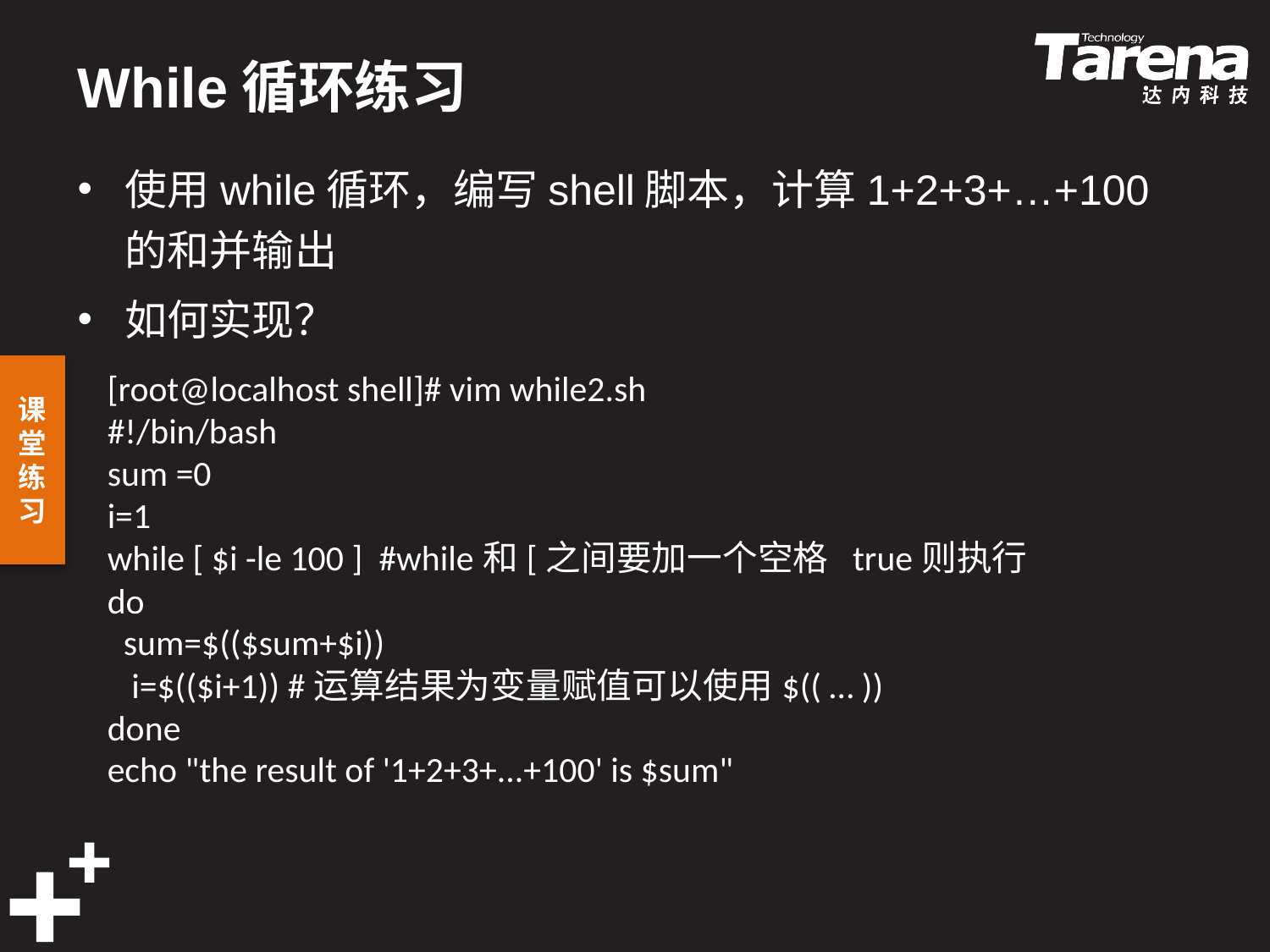

# While循环练习
使用while循环，编写shell脚本，计算1+2+3+…+100的和并输出
如何实现？
[root@localhost shell]# vim while2.sh
#!/bin/bash
sum =0
i=1
while [ $i -le 100 ]  #while和[之间要加一个空格  true则执行
do
  sum=$(($sum+$i))
   i=$(($i+1)) #运算结果为变量赋值可以使用$(( … ))
done
echo "the result of '1+2+3+...+100' is $sum"